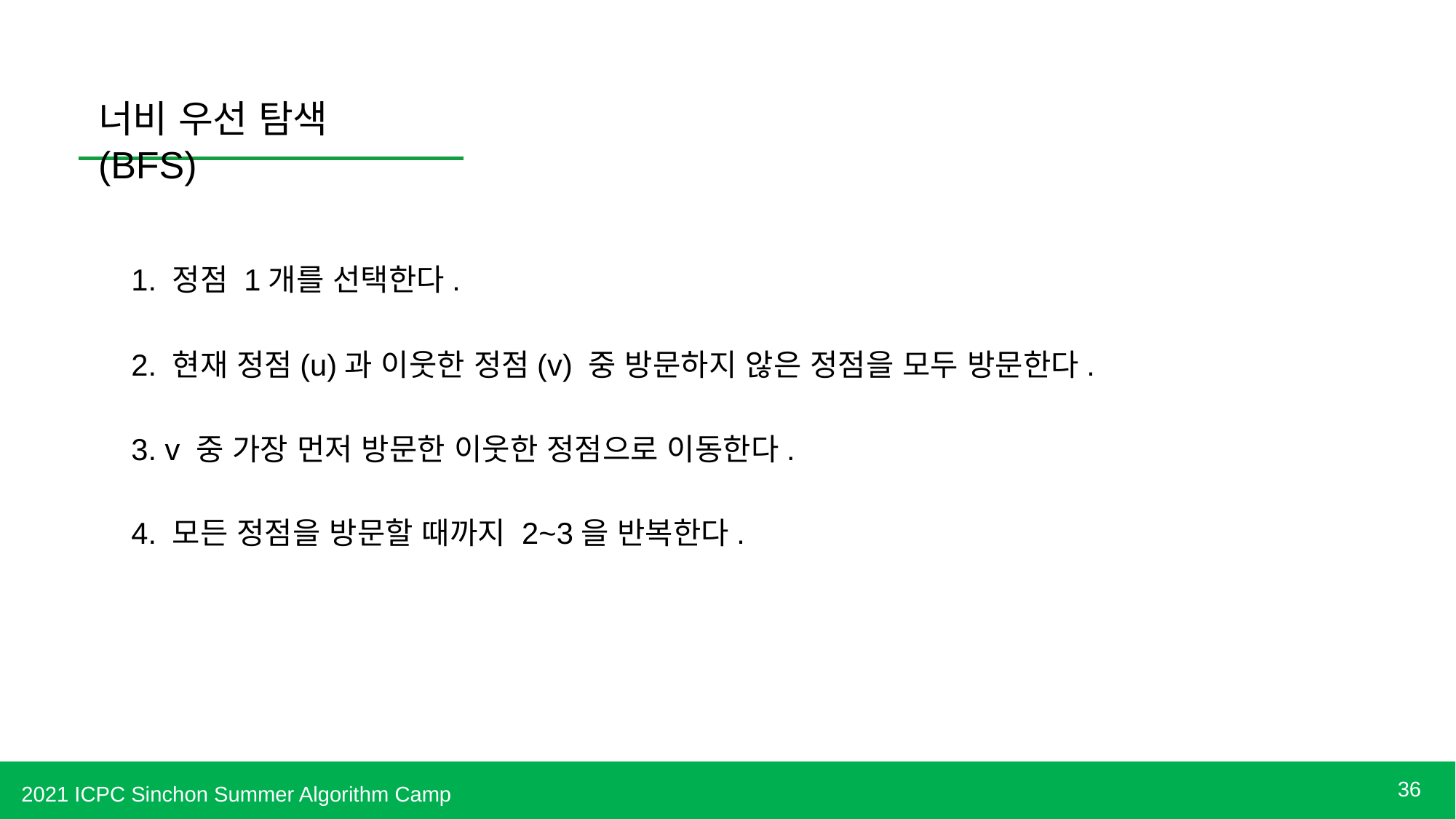

너비 우선 탐색 (BFS)
1. 정점 1개를 선택한다.
2. 현재 정점(u)과 이웃한 정점(v) 중 방문하지 않은 정점을 모두 방문한다.
3. v 중 가장 먼저 방문한 이웃한 정점으로 이동한다.
4. 모든 정점을 방문할 때까지 2~3을 반복한다.

36
2021 ICPC Sinchon Summer Algorithm Camp